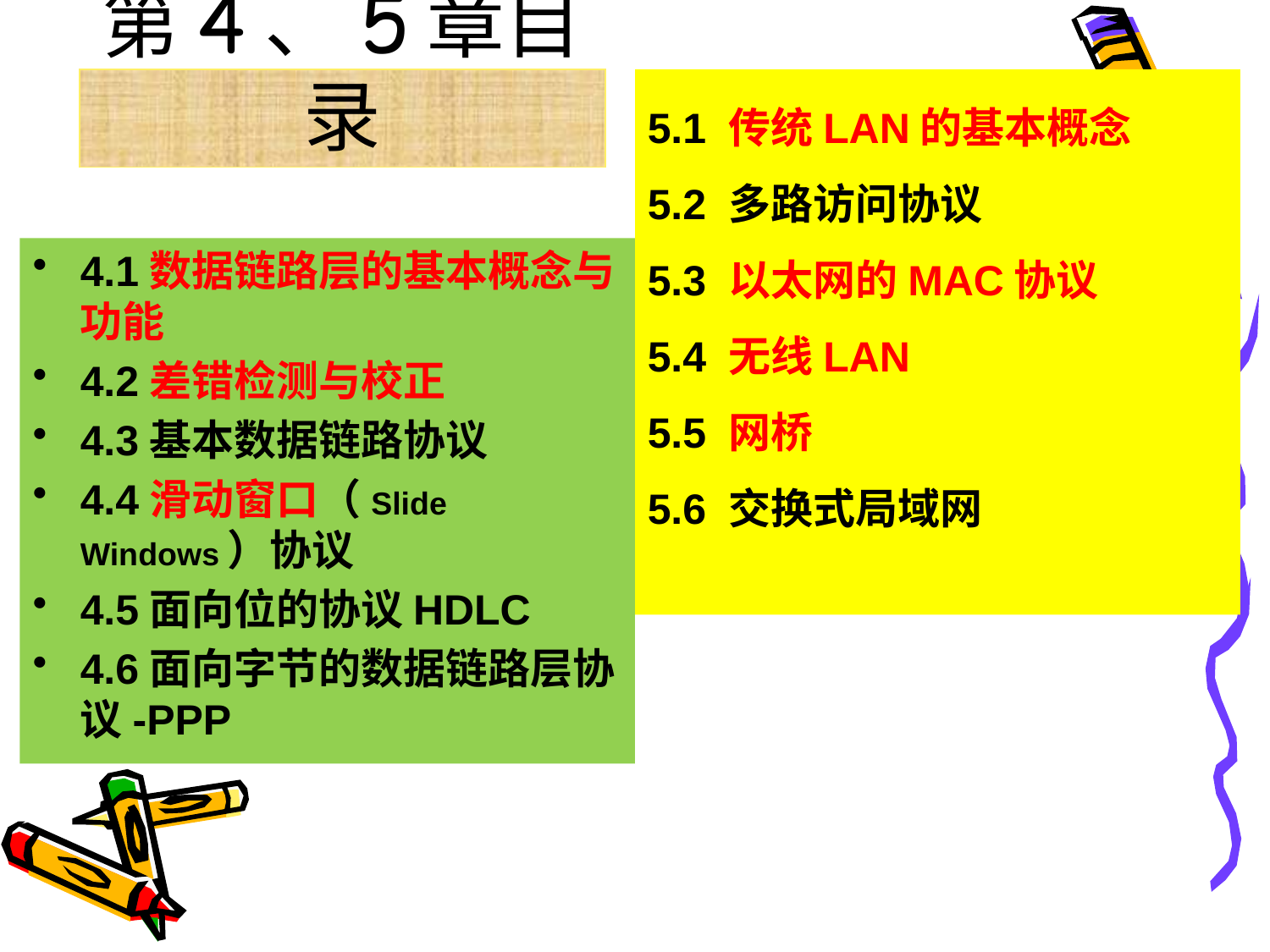

5.1 传统LAN的基本概念
5.2 多路访问协议
5.3 以太网的MAC协议
5.4 无线LAN
5.5 网桥
5.6 交换式局域网
# 第4、5章目录
4.1数据链路层的基本概念与功能
4.2差错检测与校正
4.3基本数据链路协议
4.4滑动窗口（Slide Windows）协议
4.5面向位的协议HDLC
4.6面向字节的数据链路层协议-PPP